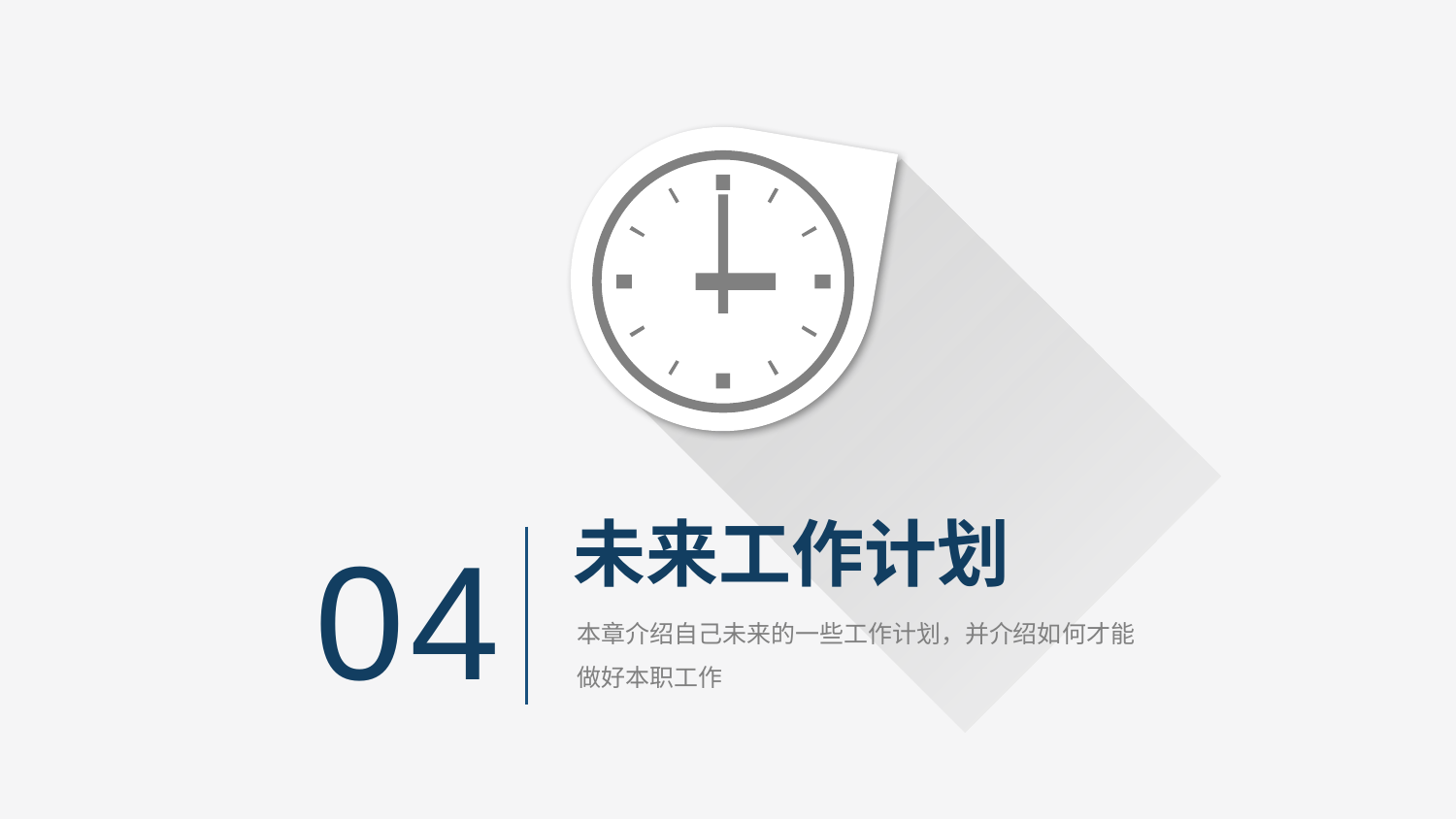

未来工作计划
04
本章介绍自己未来的一些工作计划，并介绍如何才能做好本职工作